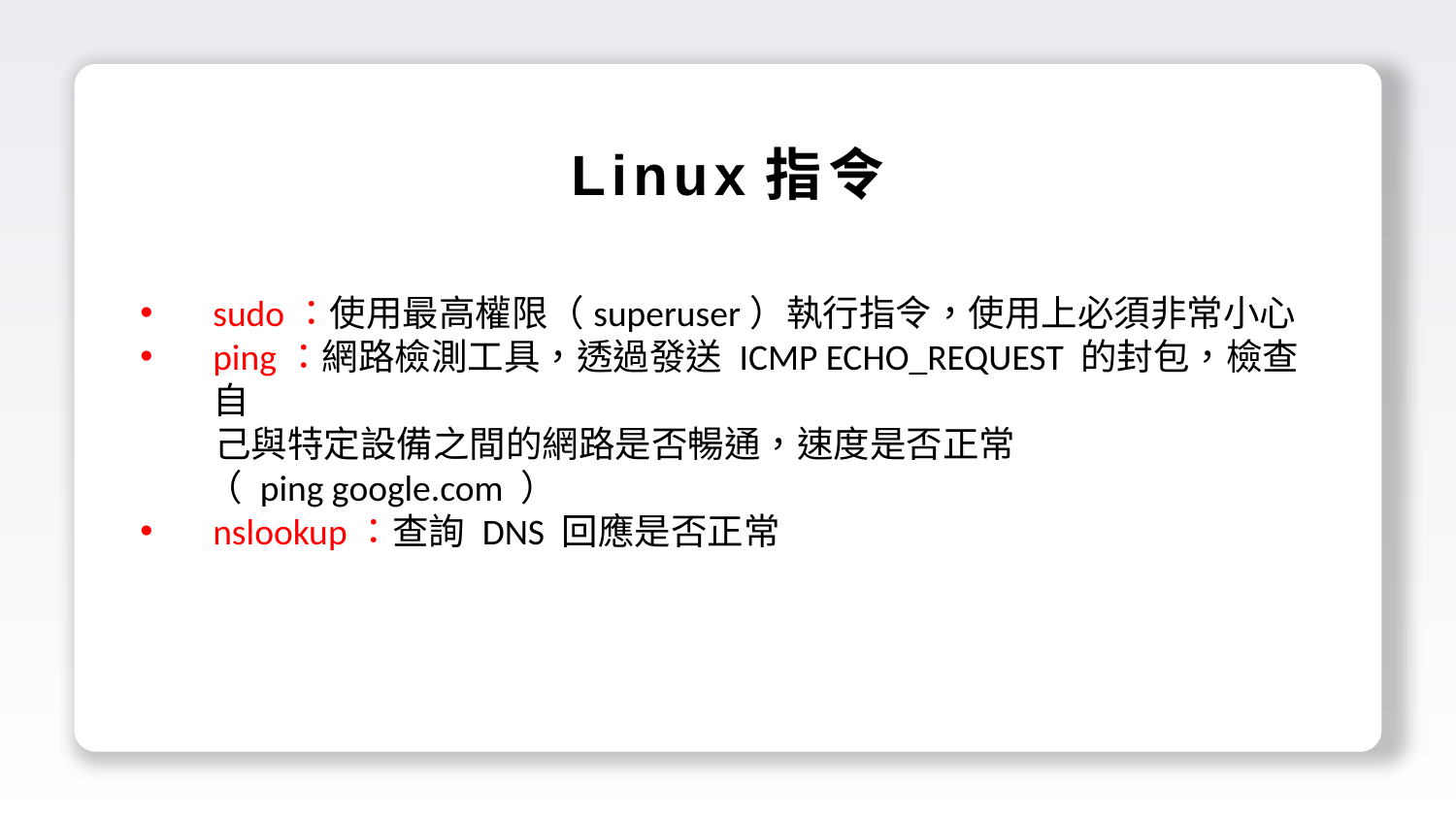

Linux指令
sudo：使用最高權限（superuser）執行指令，使用上必須非常小心
ping：網路檢測工具，透過發送 ICMP ECHO_REQUEST 的封包，檢查自
        己與特定設備之間的網路是否暢通，速度是否正常
       （ ping google.com ）
nslookup：查詢 DNS 回應是否正常